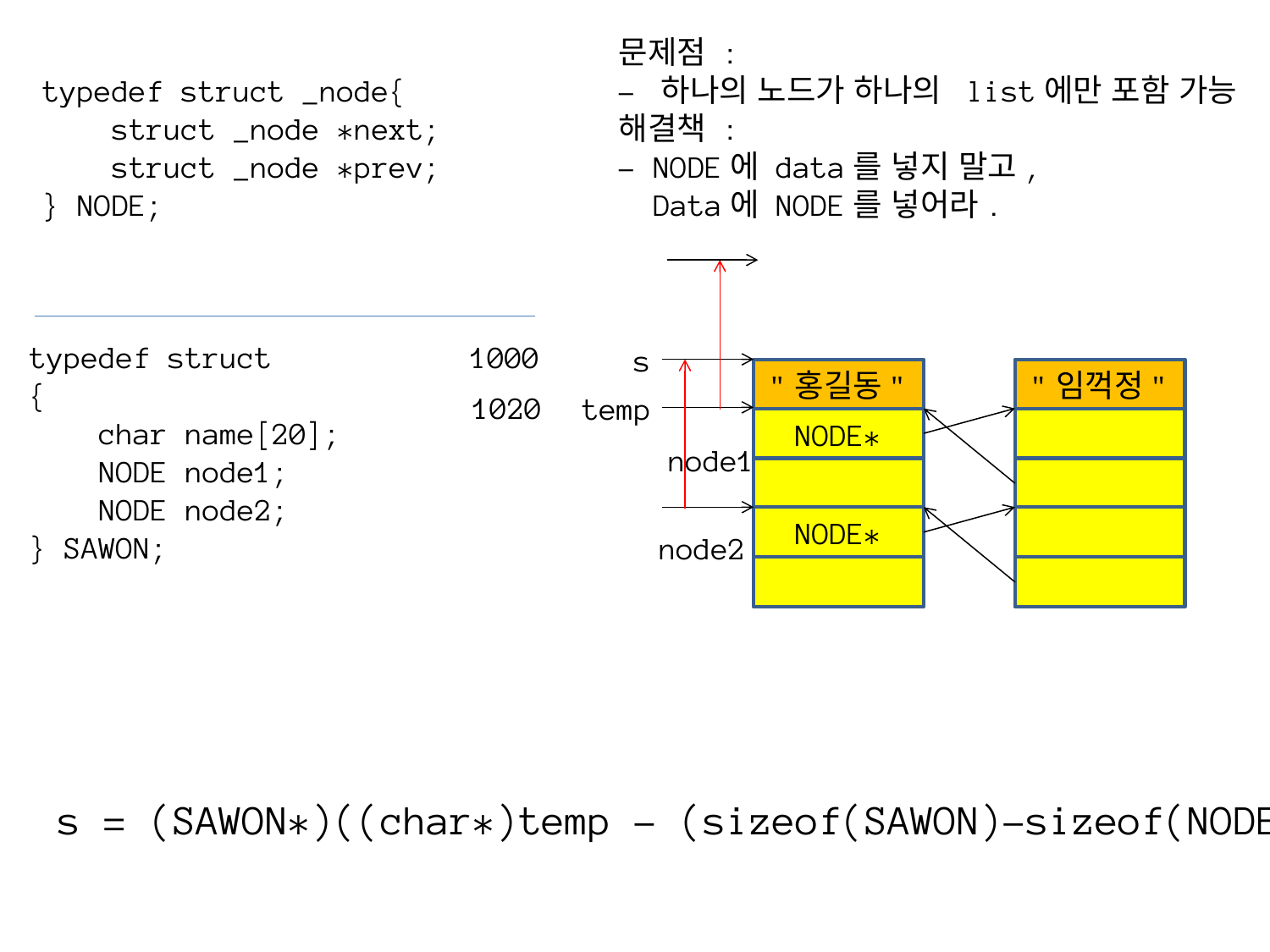

typedef struct _node{
    struct _node *next;
    struct _node *prev;
} NODE;
문제점 :
- 하나의 노드가 하나의  list에만 포함 가능
해결책 :
- NODE에 data를 넣지 말고,
  Data에 NODE를 넣어라.
1000
typedef struct
{
    char name[20];
    NODE node1;
    NODE node2;
} SAWON;
s
"홍길동"
"임꺽정"
1020
temp
NODE*

node1

NODE*

node2

s = (SAWON*)((char*)temp - (sizeof(SAWON)-sizeof(NODE)));